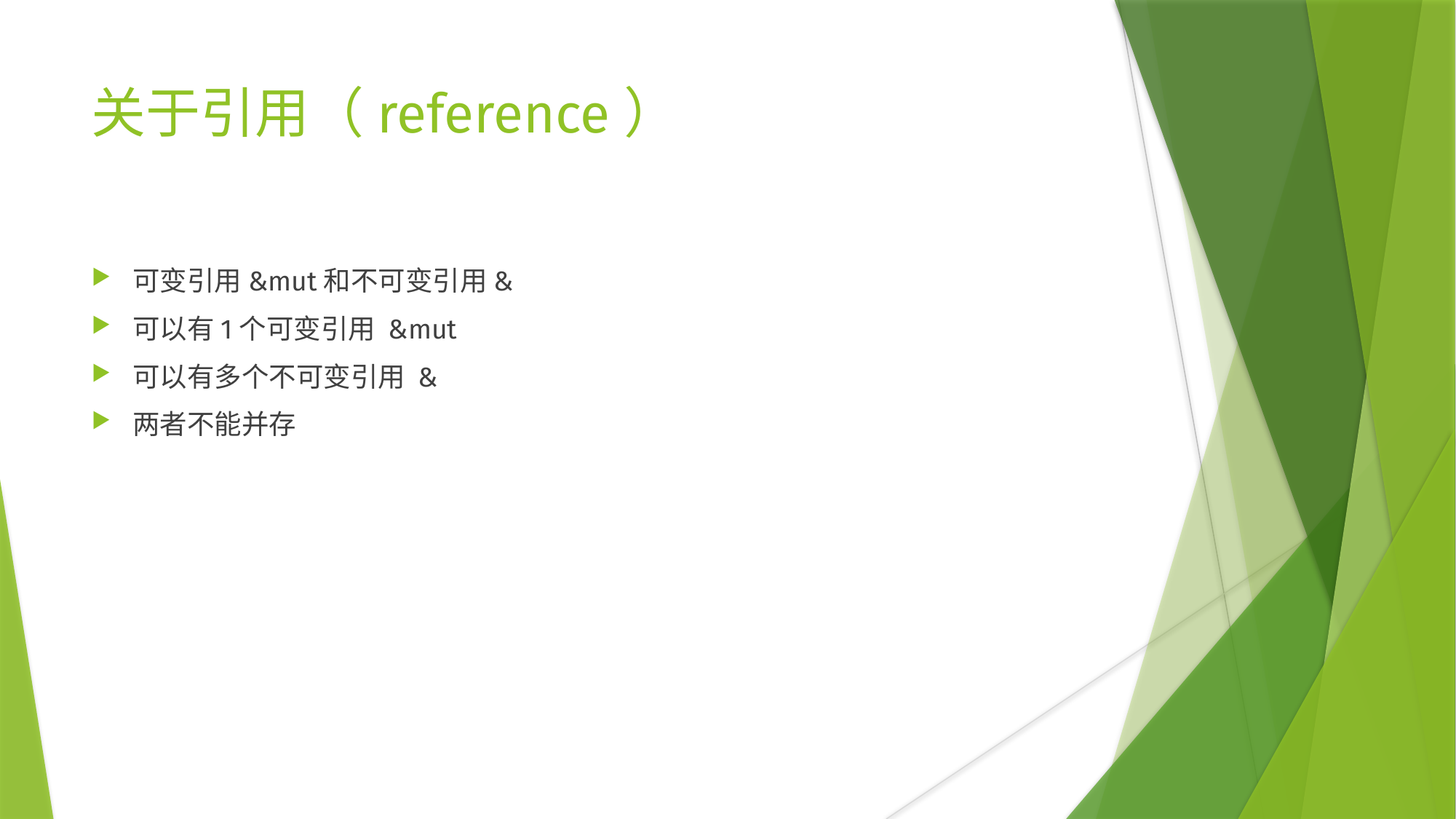

关于引用（reference）
可变引用&mut和不可变引用&
可以有1个可变引用 &mut
可以有多个不可变引用 &
两者不能并存